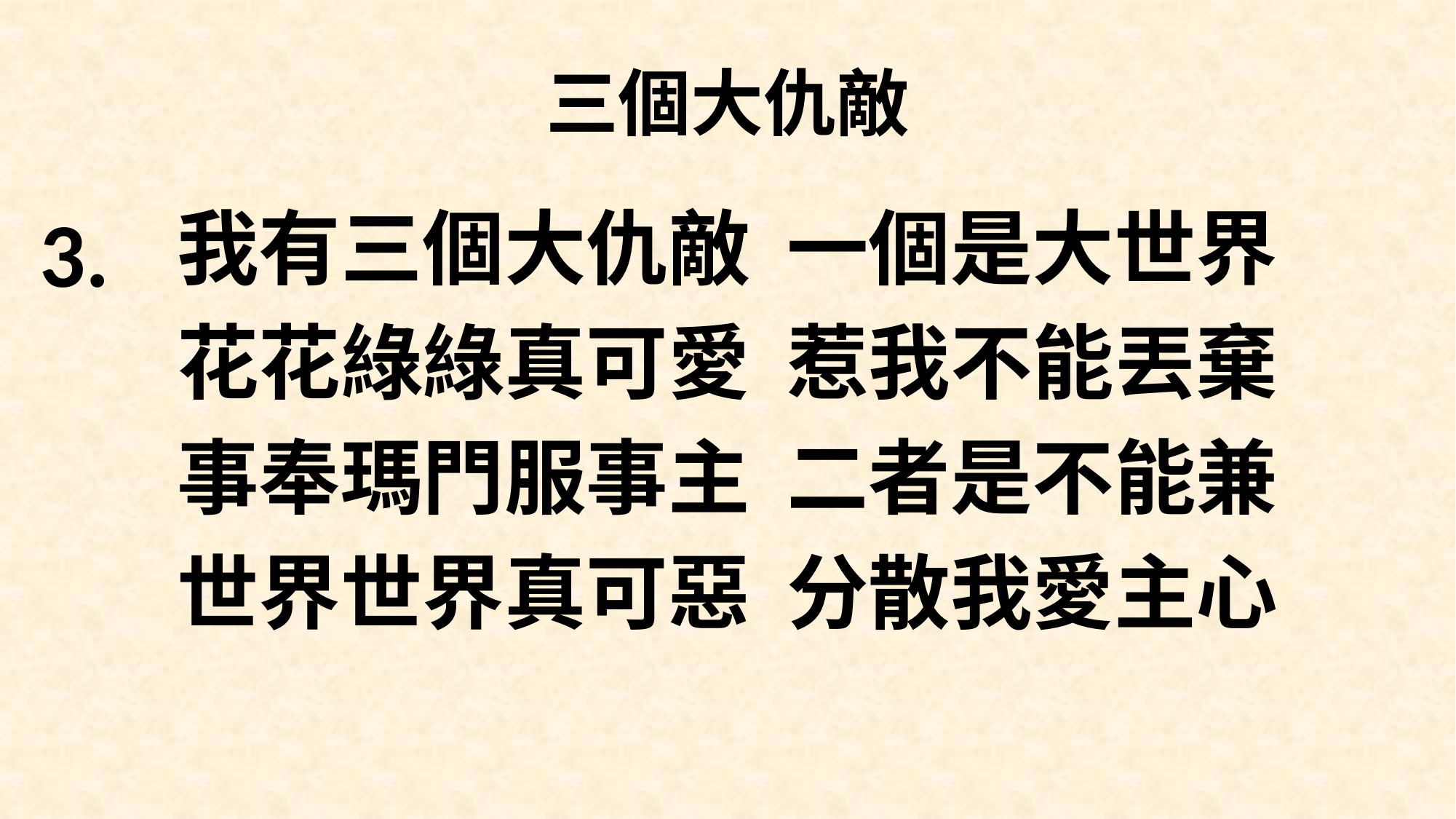

# 三個大仇敵
3.
我有三個大仇敵  一個是大世界
花花綠綠真可愛  惹我不能丟棄
事奉瑪門服事主  二者是不能兼
世界世界真可惡  分散我愛主心